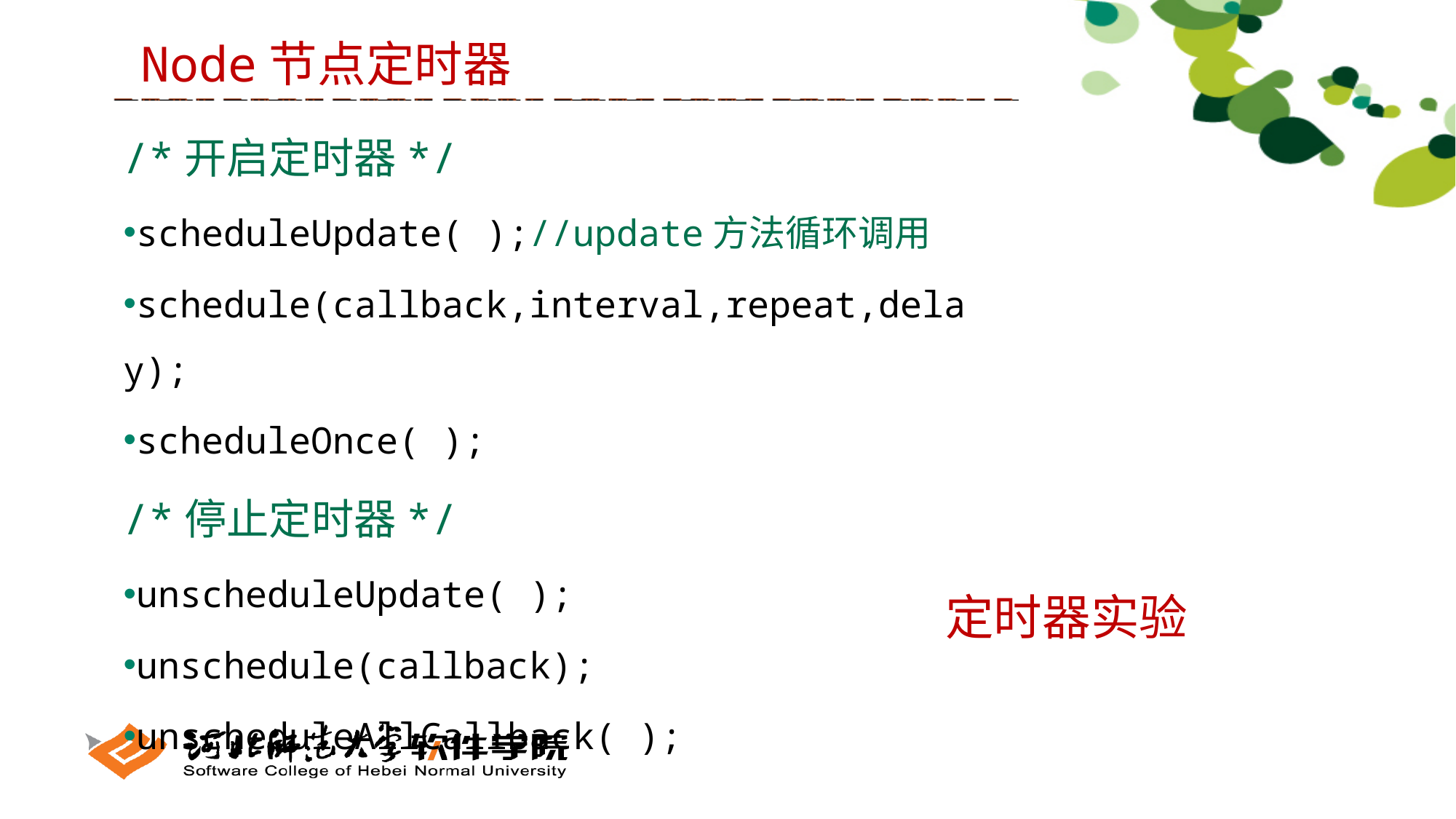

Node节点定时器

/*开启定时器*/
scheduleUpdate( );//update方法循环调用
schedule(callback,interval,repeat,delay);
scheduleOnce( );
/*停止定时器*/
unscheduleUpdate( );
unschedule(callback);
unscheduleAllCallback( );

定时器实验